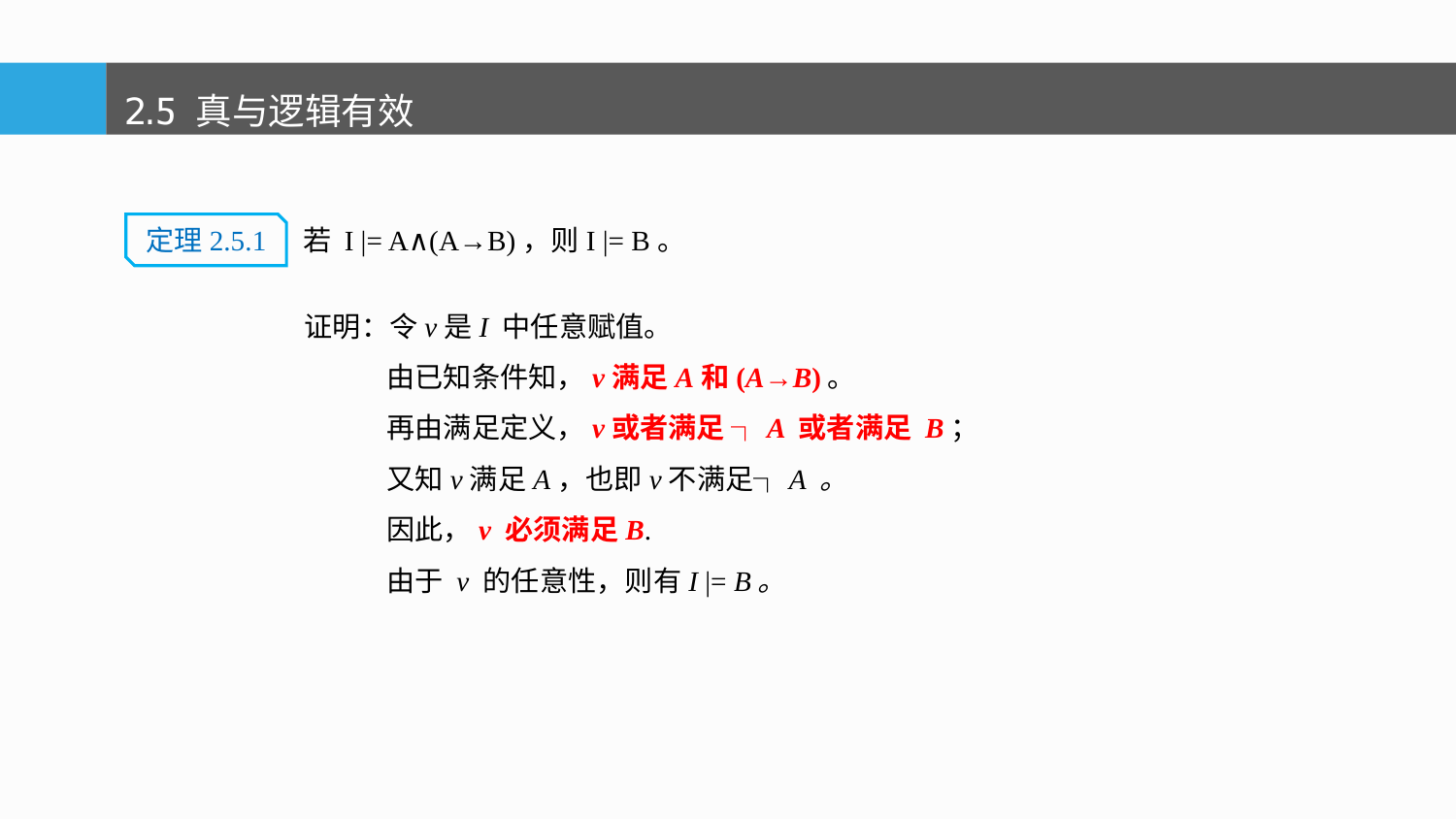

2.5 真与逻辑有效

定理2.5.1
若 I |= A∧(A→B)，则I |= B。
证明：令v是I 中任意赋值。
            由已知条件知，v满足A和(A→B)。
            再由满足定义，v或者满足 ┐A 或者满足 B；
            又知v满足A，也即v不满足┐A 。
            因此，v 必须满足B.
            由于 v 的任意性，则有I |= B。